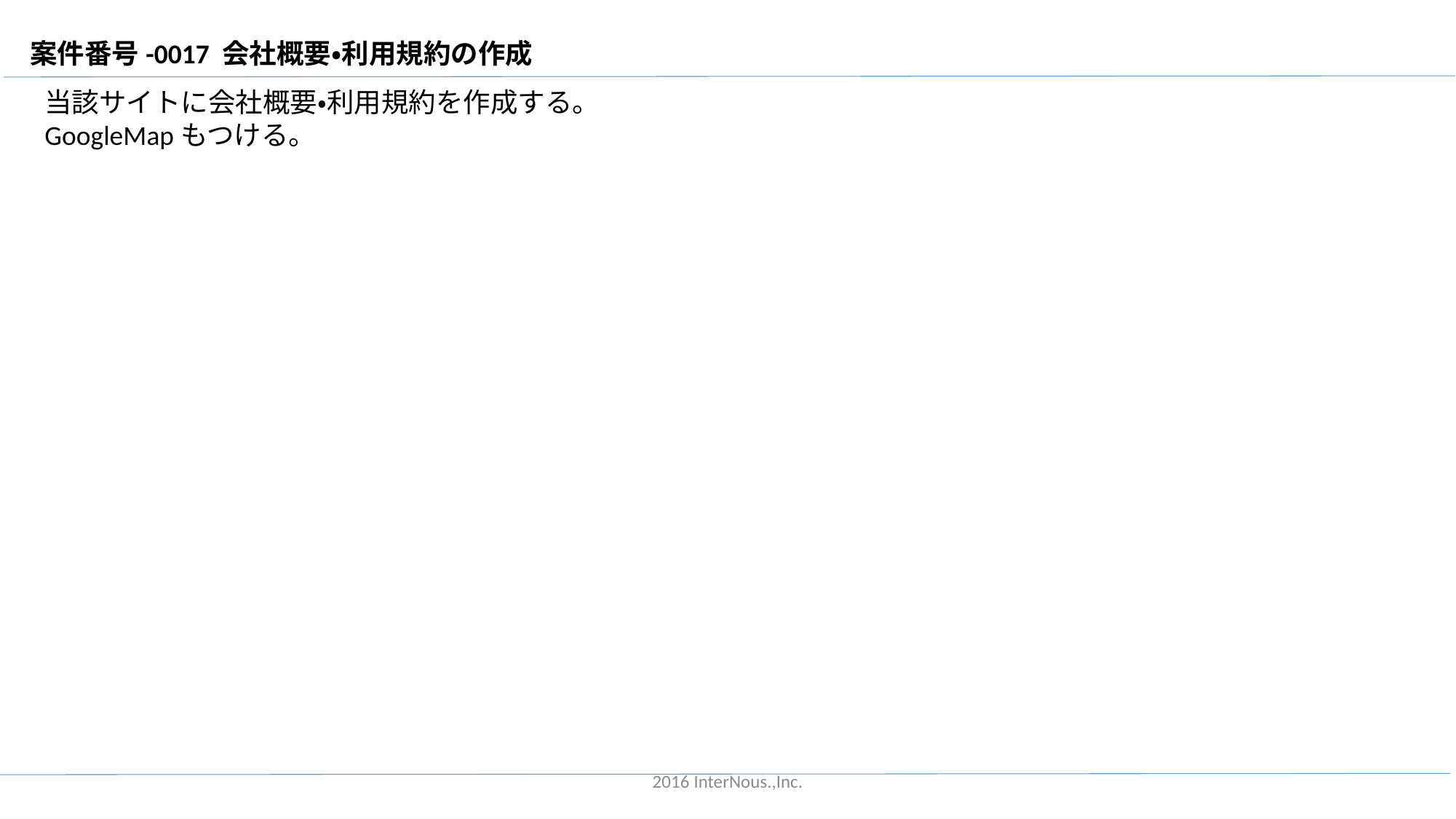

案件番号-0017 会社概要・利用規約の作成
当該サイトに会社概要・利用規約を作成する。
GoogleMapもつける。
#

2016 InterNous.,Inc.